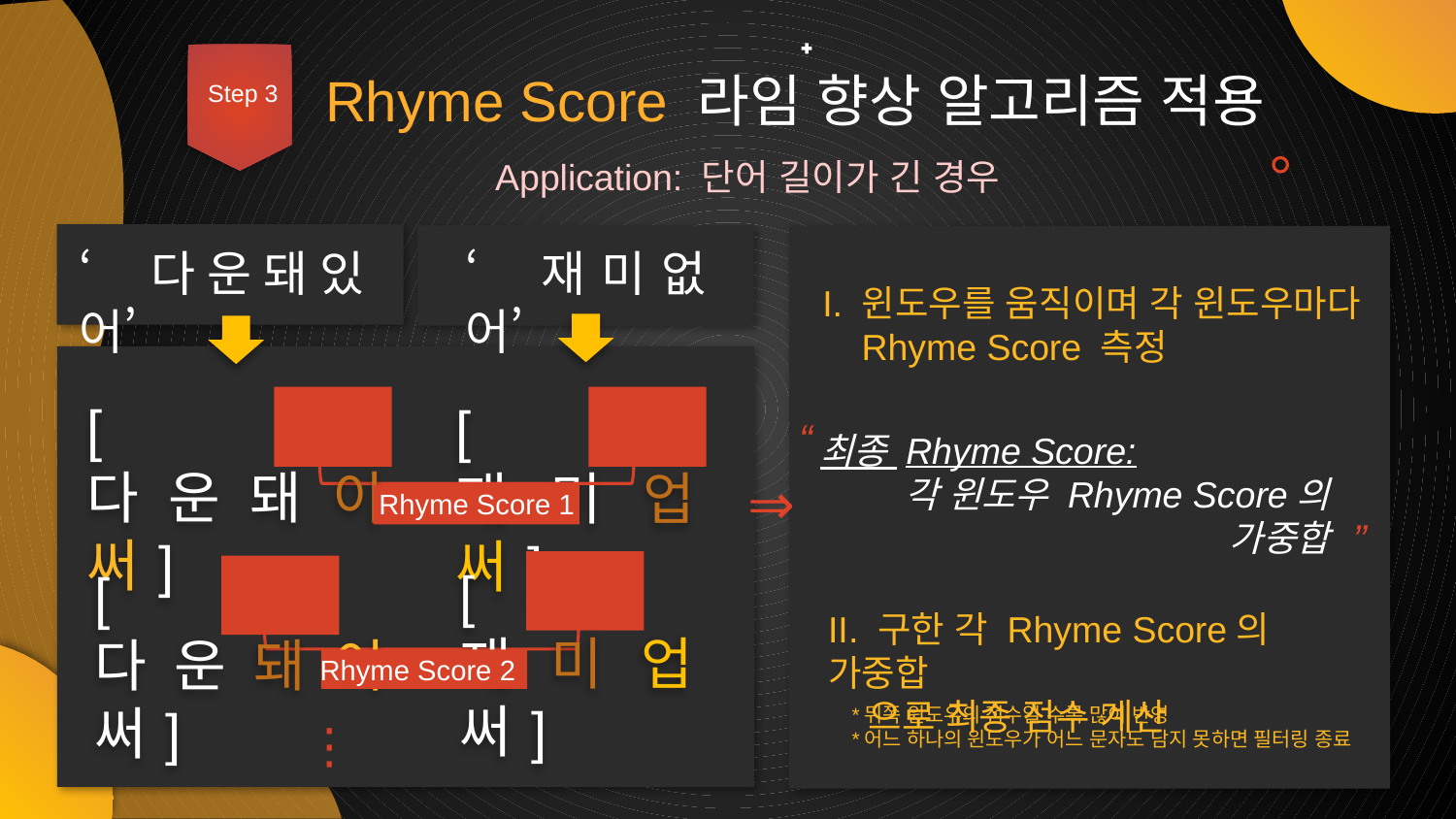

Step 3
Rhyme Score 라임 향상 알고리즘 적용
Application: 단어 길이가 긴 경우

‘재미없어’
‘다운돼있어’

[다운돼이써]

[재미업써]

Rhyme Score 1

[재미업써]
[다운돼이써]
Rhyme Score 2

⋮

I. 윈도우를 움직이며 각 윈도우마다
   Rhyme Score 측정
“
최종 Rhyme Score:
각 윈도우 Rhyme Score의 가중합
”

⇒

II. 구한 각 Rhyme Score의 가중합
    으로 최종 점수 계산
*뒤쪽 윈도우의 점수일 수록 많이 반영
*어느 하나의 윈도우가 어느 문자도 담지 못하면 필터링 종료